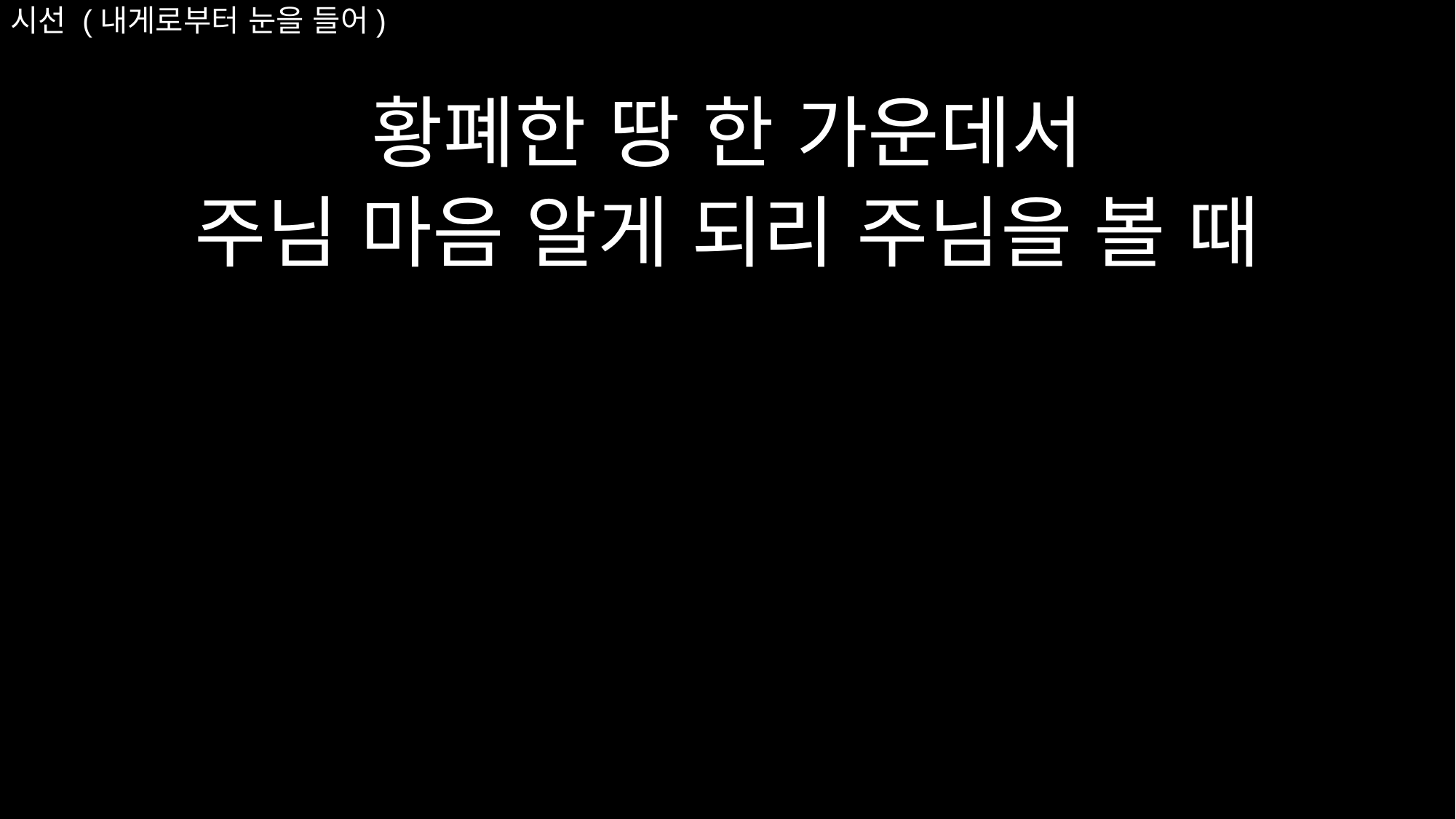

# 시선 (내게로부터 눈을 들어)
황폐한 땅 한 가운데서
주님 마음 알게 되리 주님을 볼 때